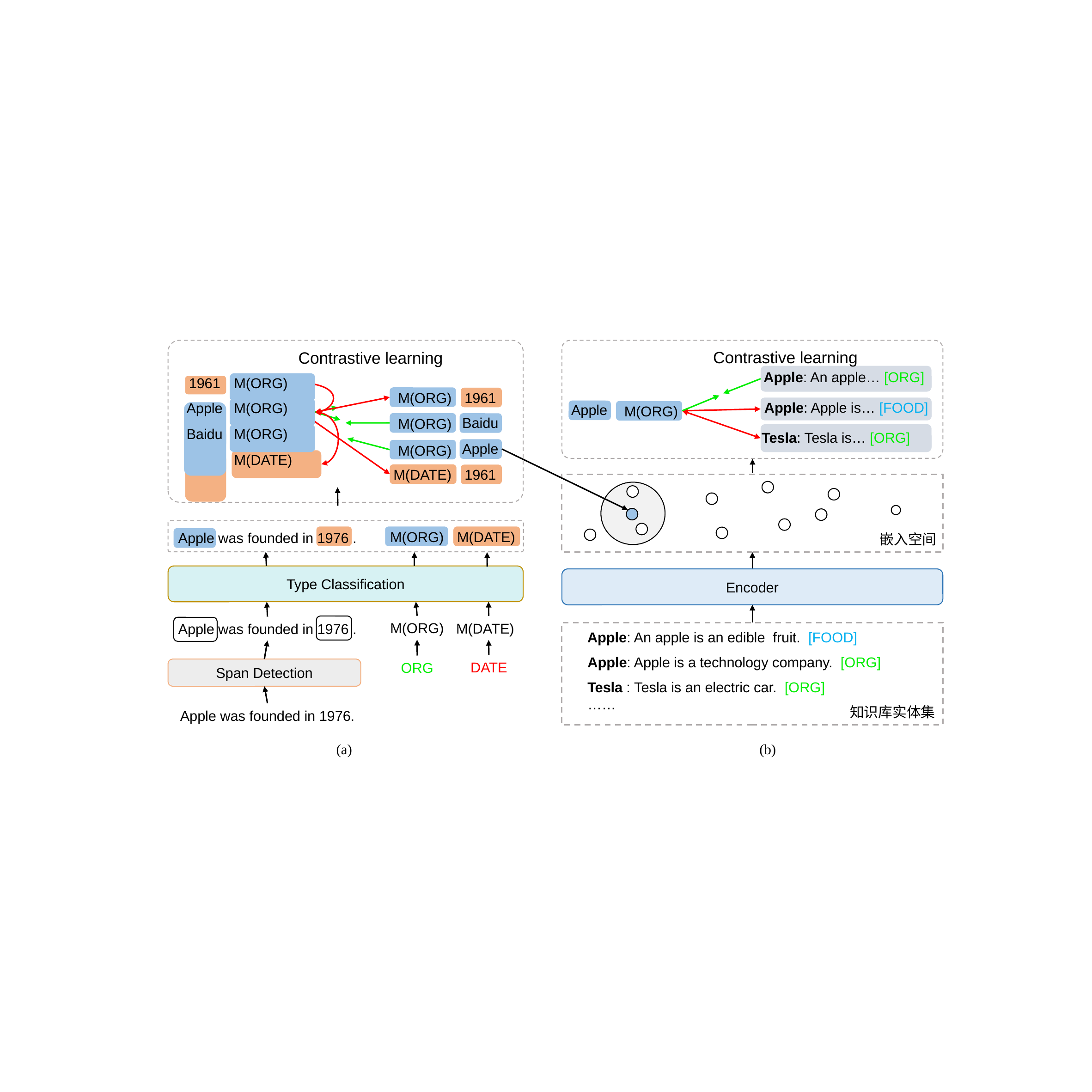

Contrastive learning
Contrastive learning

Apple: An apple… [ORG]

M(ORG)

1961

M(ORG)

1961

Apple: Apple is… [FOOD]
Apple

M(ORG)

Apple

M(ORG)

Baidu

M(ORG)

Baidu

M(ORG)

Tesla: Tesla is… [ORG]
Apple

M(ORG)

1961

M(DATE)

M(DATE)

1961

M(DATE)
M(ORG)
Apple was founded in 1976 .

嵌入空间

Type Classification
Encoder
M(ORG)

M(DATE)
Apple was founded in 1976 .

Apple: An apple is an edible  fruit.  [FOOD]
Apple: Apple is a technology company.  [ORG]
DATE
ORG
Span Detection
Tesla : Tesla is an electric car.  [ORG]
……
知识库实体集
Apple was founded in 1976.
(a)
(b)